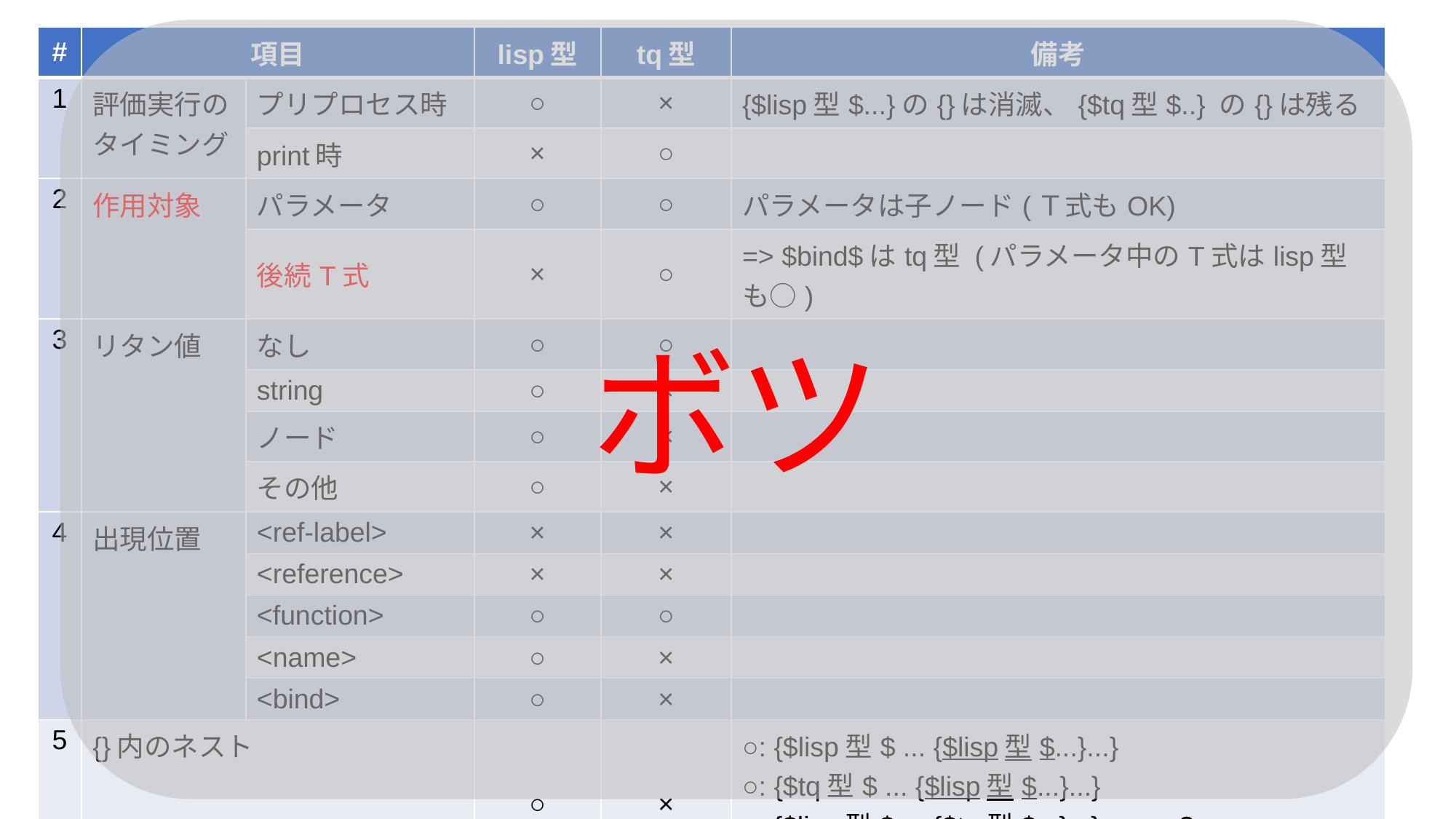

ボツ
| # | 項目 |  | lisp型 | tq型 | 備考 |
| --- | --- | --- | --- | --- | --- |
| 1 | 評価実行の タイミング | プリプロセス時 | ○ | × | {$lisp型$...}の{}は消滅、{$tq型$..} の{}は残る |
|  |  | print時 | × | ○ |  |
| 2 | 作用対象 | パラメータ | ○ | ○ | パラメータは子ノード(Ｔ式もOK) |
|  |  | 後続T式 | × | ○ | => $bind$はtq型 (パラメータ中のT式はlisp型も○) |
| 3 | リタン値 | なし | ○ | ○ |  |
|  |  | string | ○ | × |  |
|  |  | ノード | ○ | × |  |
|  |  | その他 | ○ | × |  |
| 4 | 出現位置 | <ref-label> | × | × |  |
|  |  | <reference> | × | × |  |
|  |  | <function> | ○ | ○ |  |
|  |  | <name> | ○ | × |  |
|  |  | <bind> | ○ | × |  |
| 5 | {}内のネスト |  | ○ | × | ○: {$lisp型$ ... {$lisp型$...}...} ○: {$tq型$ ... {$lisp型$...}...} ×: {$lisp型$ ... {$tq型$...}...} ? ×: {$tq型$ ... {$tq型$...}...} ? |